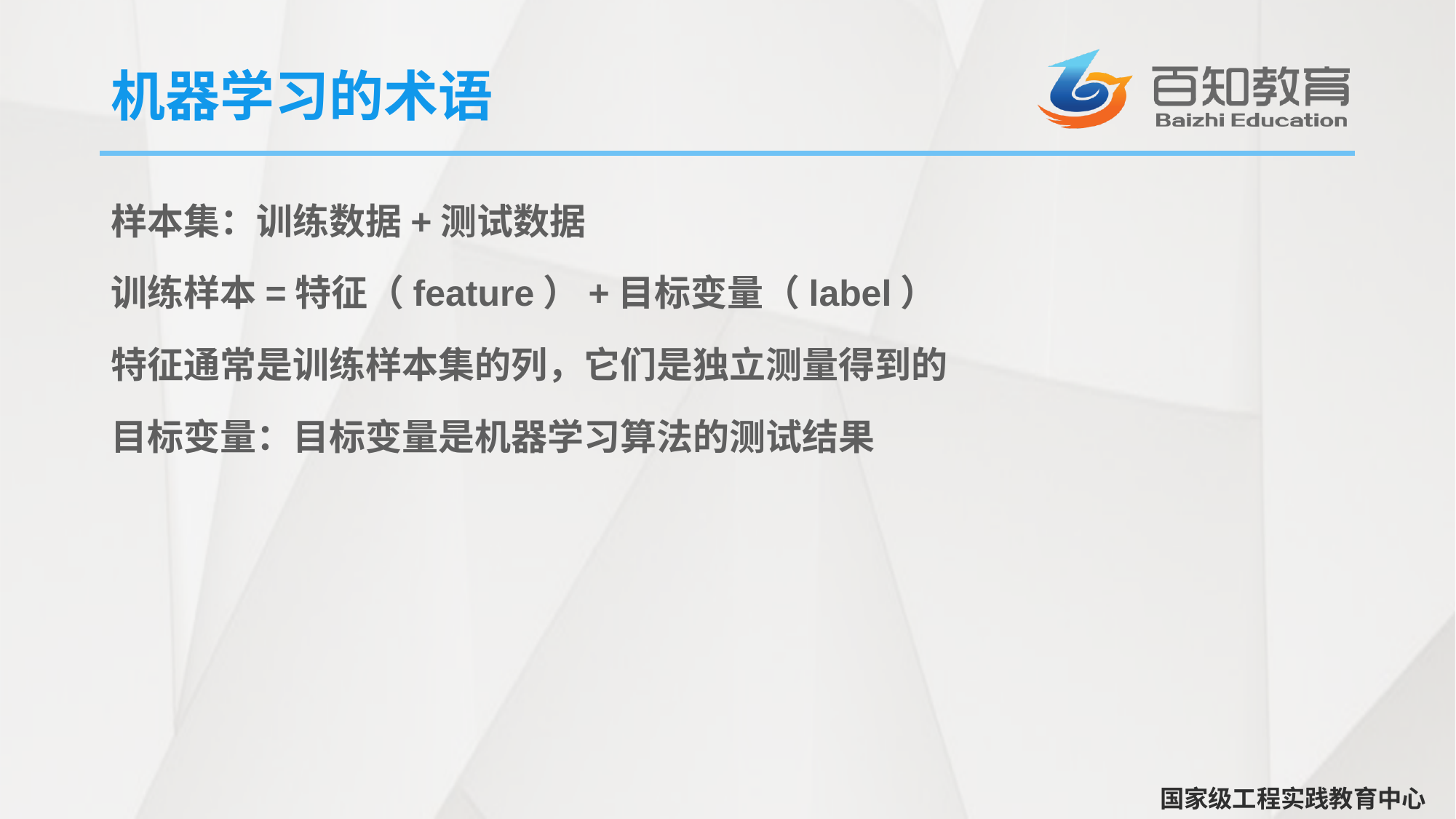

# 机器学习的术语
样本集：训练数据+测试数据
训练样本=特征（feature）+目标变量（label）
特征通常是训练样本集的列，它们是独立测量得到的
目标变量：目标变量是机器学习算法的测试结果